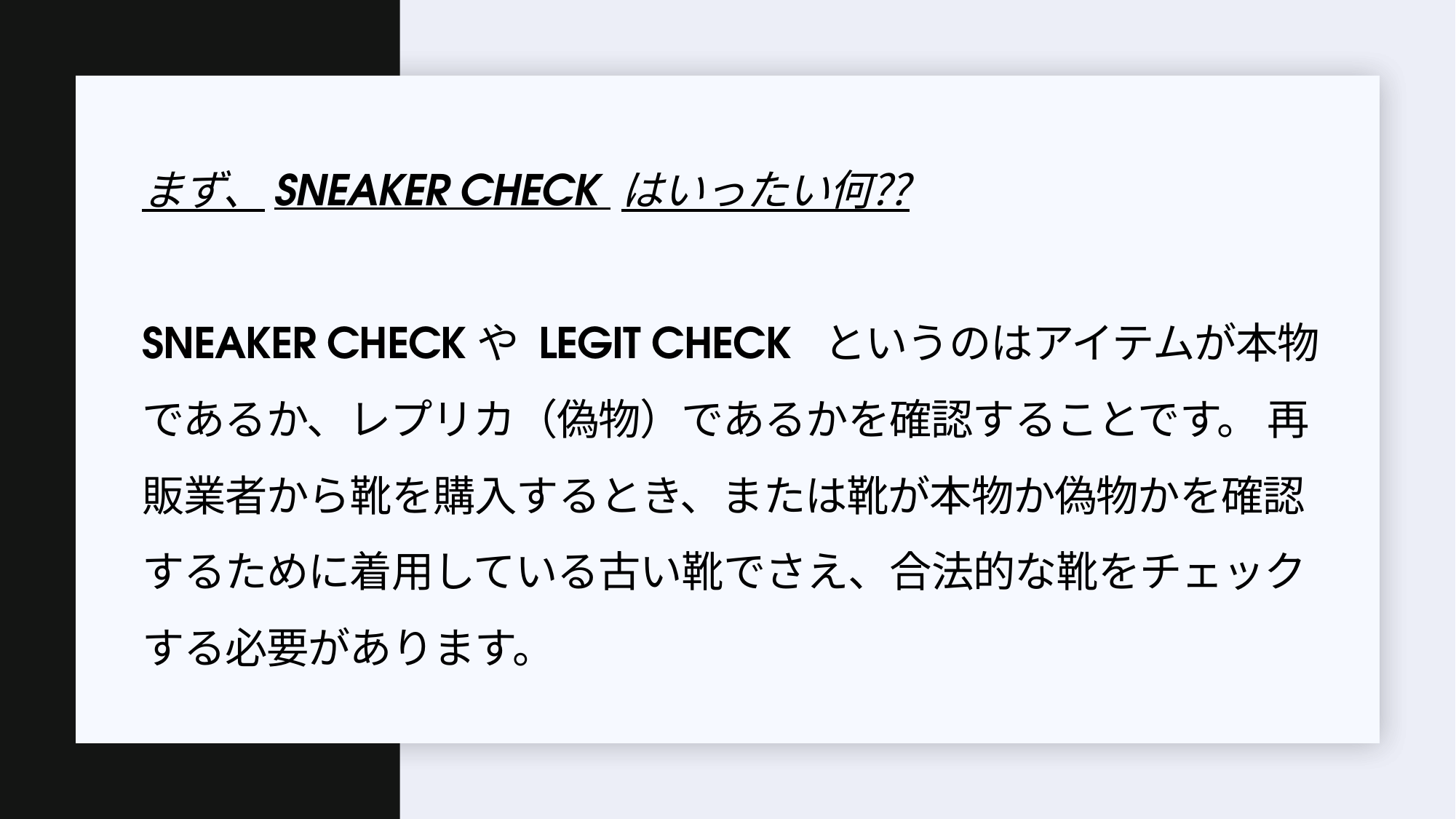

# まず、Sneaker Check はいったい何⁇ Sneaker Checkや LEGIT CHECK  というのはアイテムが本物であるか、レプリカ（偽物）であるかを確認することです。 再販業者から靴を購入するとき、または靴が本物か偽物かを確認するために着用している古い靴でさえ、合法的な靴をチェックする必要があります。